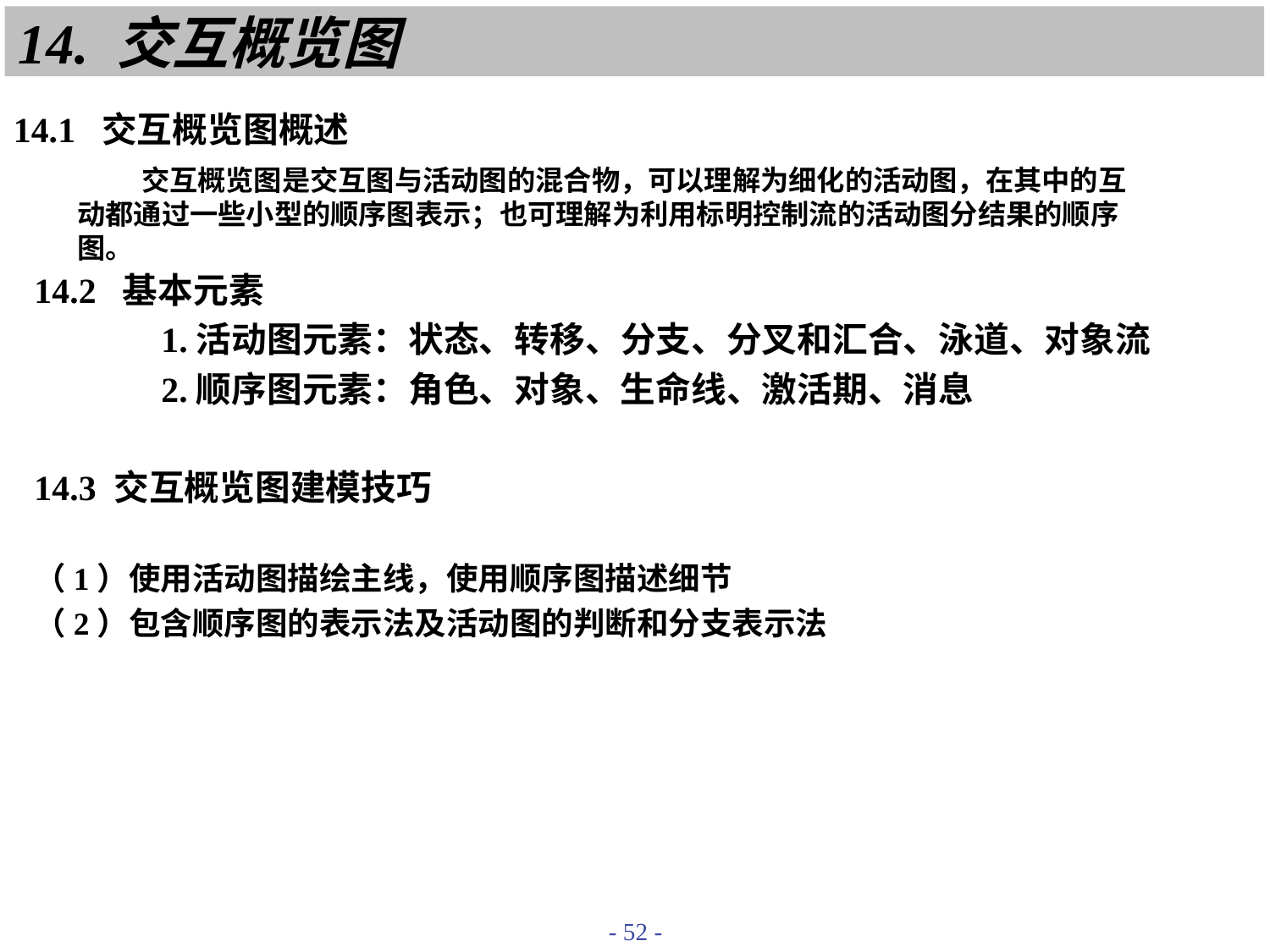

# 14. 交互概览图
14.1  交互概览图概述
         交互概览图是交互图与活动图的混合物，可以理解为细化的活动图，在其中的互动都通过一些小型的顺序图表示；也可理解为利用标明控制流的活动图分结果的顺序图。

14.2  基本元素
	1.活动图元素：状态、转移、分支、分叉和汇合、泳道、对象流
	2.顺序图元素：角色、对象、生命线、激活期、消息

14.3 交互概览图建模技巧

（1）使用活动图描绘主线，使用顺序图描述细节
（2）包含顺序图的表示法及活动图的判断和分支表示法